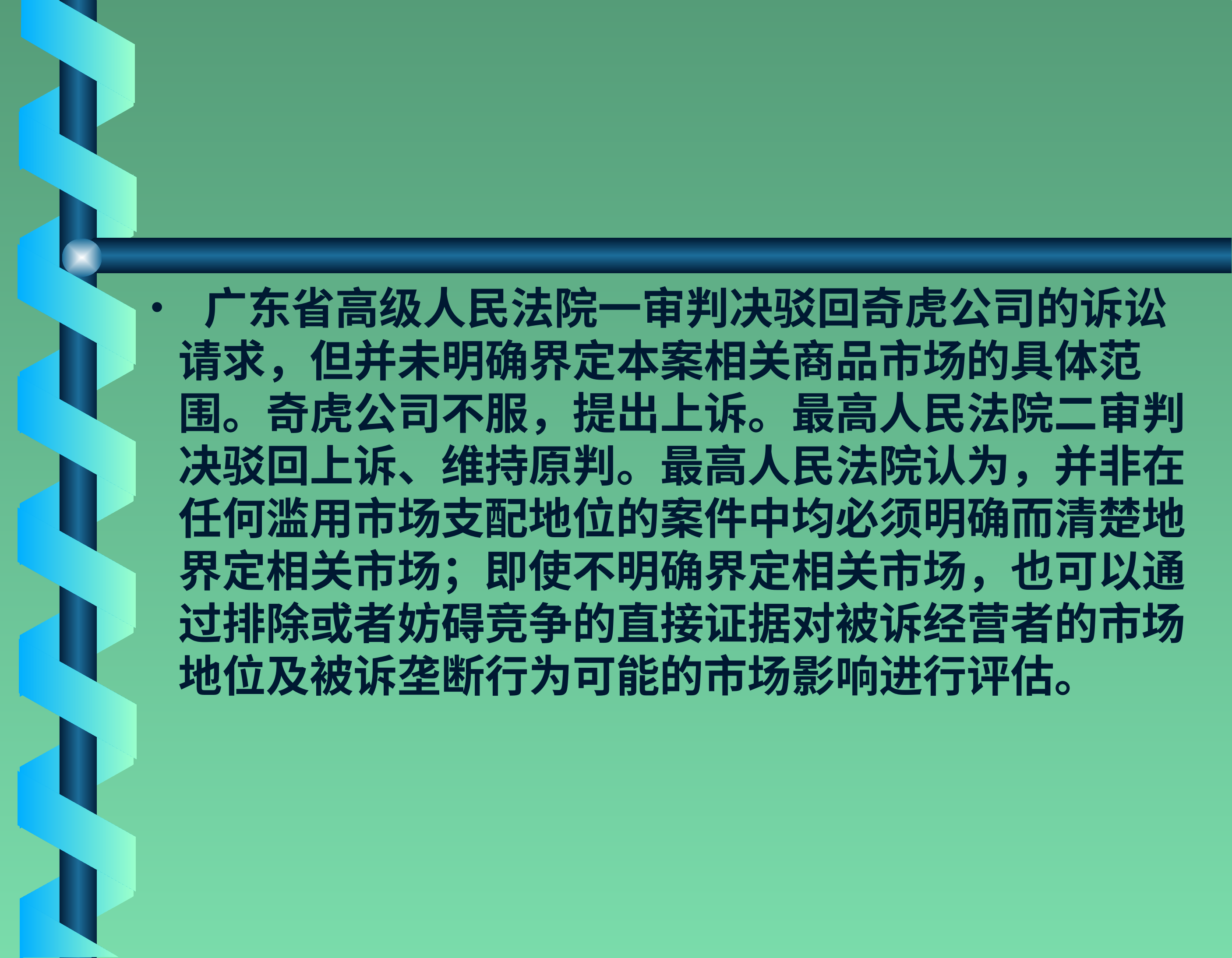

#
  广东省高级人民法院一审判决驳回奇虎公司的诉讼请求，但并未明确界定本案相关商品市场的具体范围。奇虎公司不服，提出上诉。最高人民法院二审判决驳回上诉、维持原判。最高人民法院认为，并非在任何滥用市场支配地位的案件中均必须明确而清楚地界定相关市场；即使不明确界定相关市场，也可以通过排除或者妨碍竞争的直接证据对被诉经营者的市场地位及被诉垄断行为可能的市场影响进行评估。